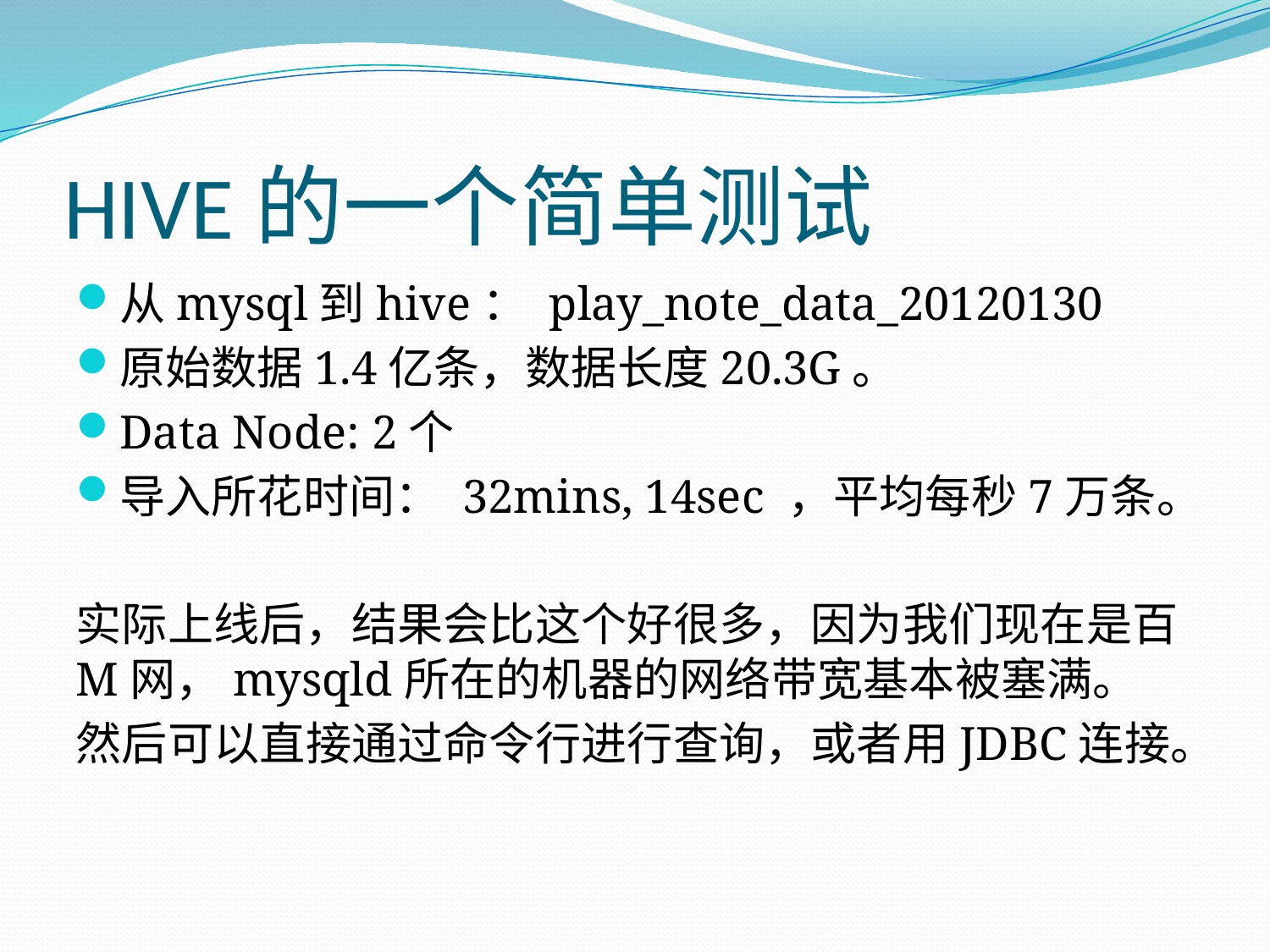

# HIVE的一个简单测试
从mysql到hive： play_note_data_20120130
原始数据1.4亿条，数据长度20.3G。
Data Node: 2个
导入所花时间： 32mins, 14sec ，平均每秒7万条。

实际上线后，结果会比这个好很多，因为我们现在是百M网，mysqld所在的机器的网络带宽基本被塞满。
然后可以直接通过命令行进行查询，或者用JDBC连接。